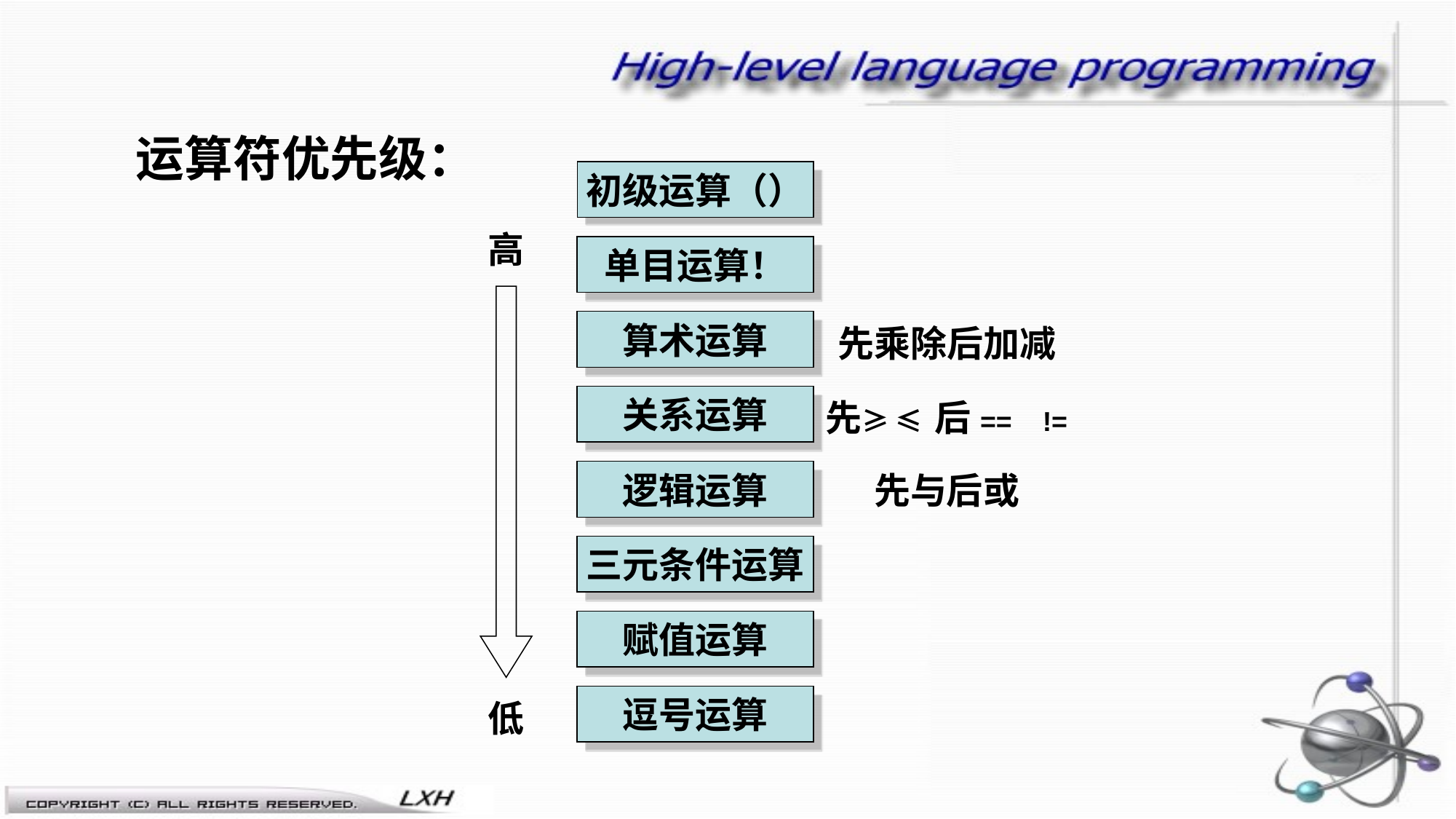

运算符优先级：

初级运算（）
高
单目运算！
算术运算
先乘除后加减
关系运算
先≥ ≤  后==    !=

逻辑运算
先与后或
三元条件运算
赋值运算
逗号运算
低